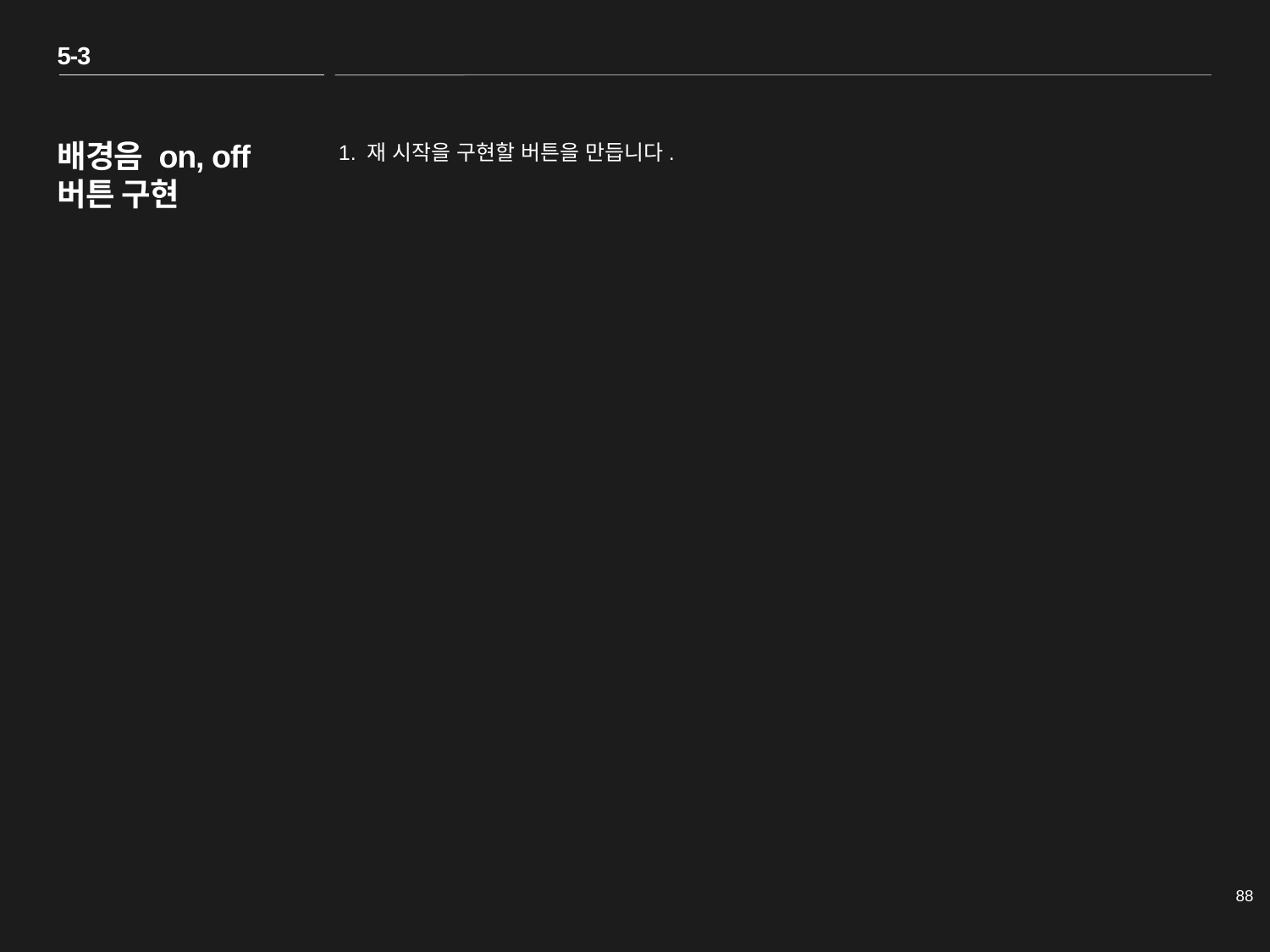

5-3
# 배경음 on, off     버튼 구현
1. 재 시작을 구현할 버튼을 만듭니다.
88